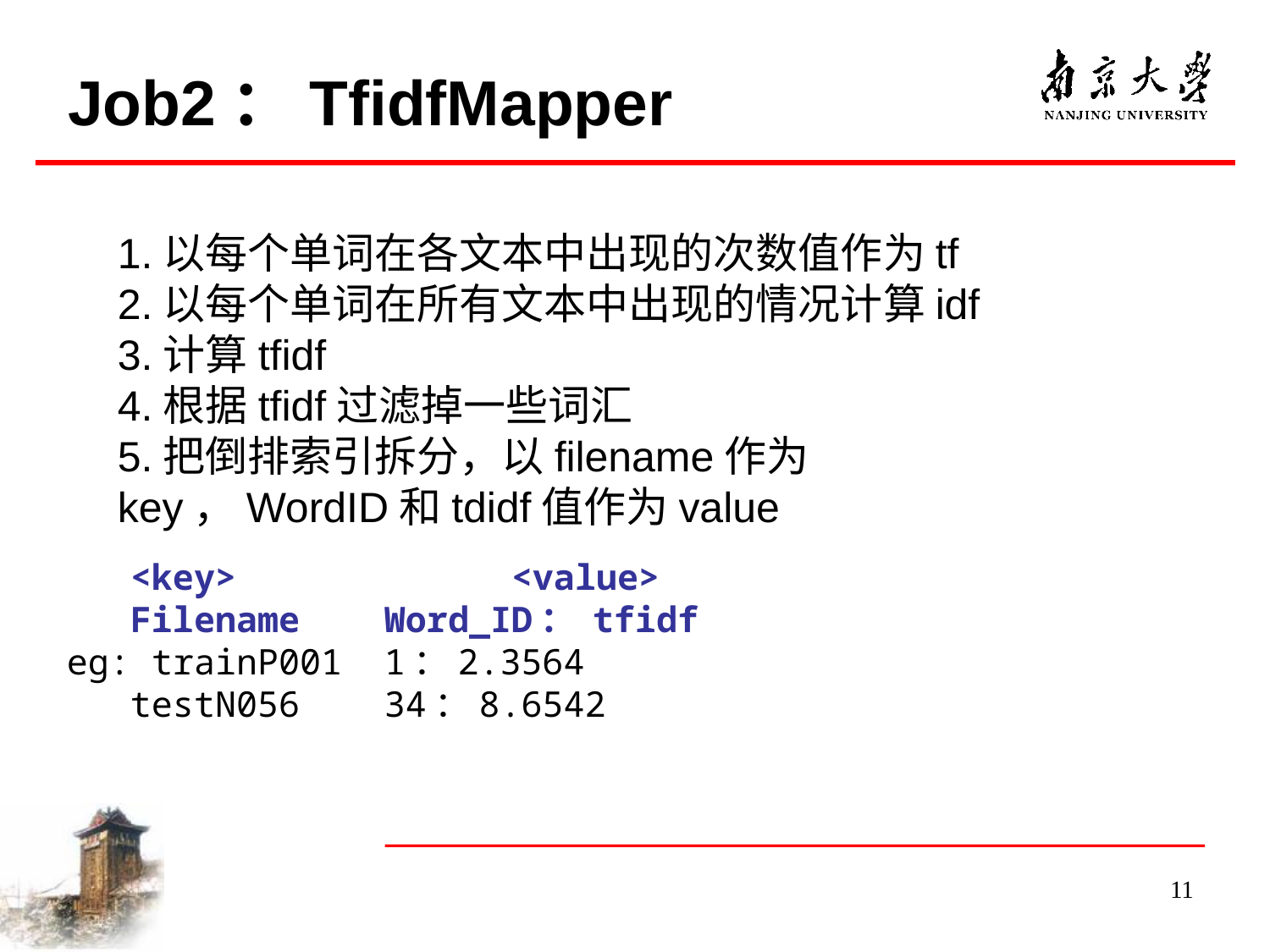

Job2：TfidfMapper
1.以每个单词在各文本中出现的次数值作为tf
2.以每个单词在所有文本中出现的情况计算idf
3.计算tfidf
4.根据tfidf过滤掉一些词汇
5.把倒排索引拆分，以filename作为key，WordID和tdidf值作为value

	<key> 		<value>
	Filename	Word_ID： tfidf
   eg: trainP001	1：2.3564
	testN056	34：8.6542

11